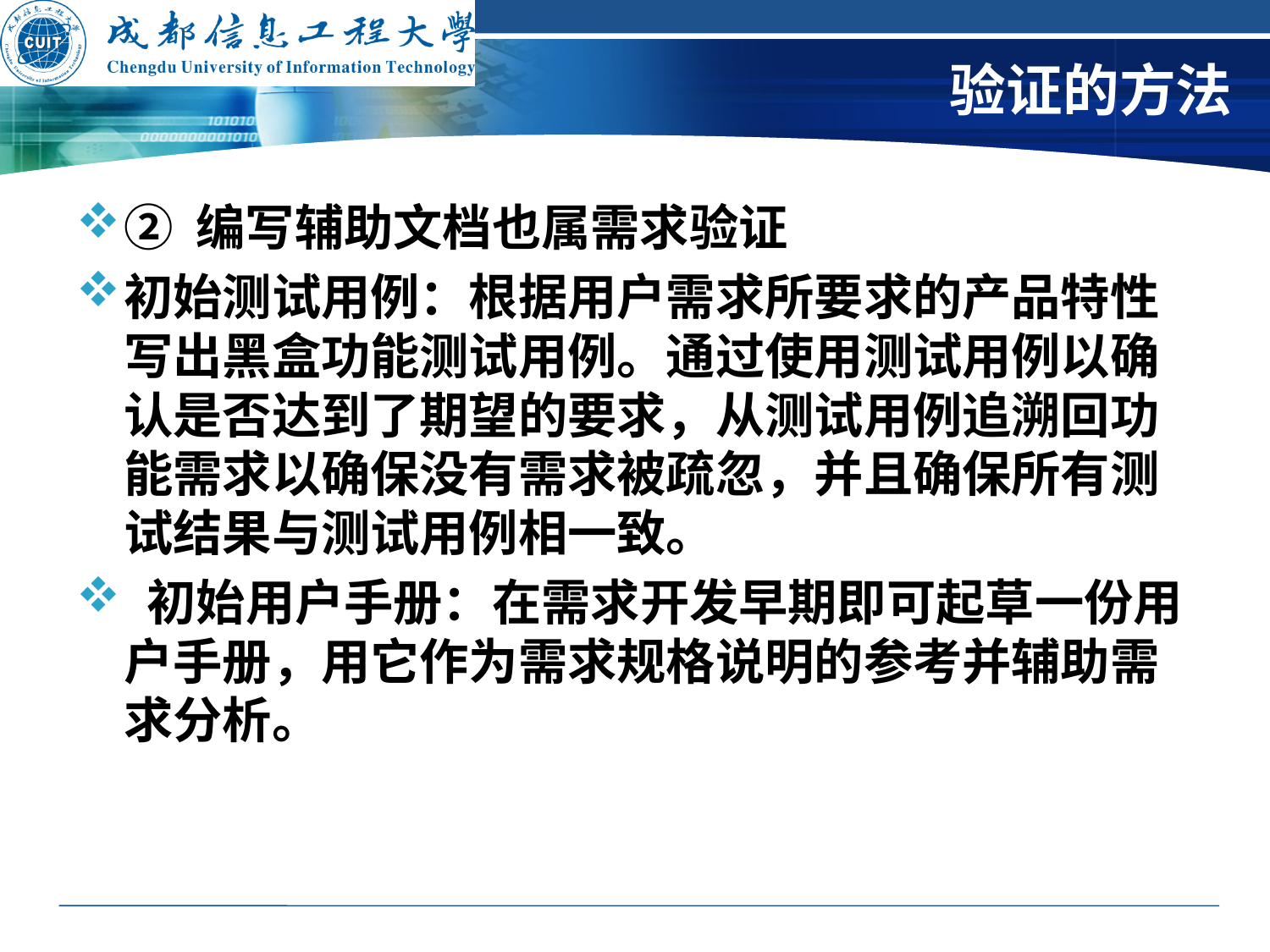

# 验证的方法
② 编写辅助文档也属需求验证
初始测试用例：根据用户需求所要求的产品特性写出黑盒功能测试用例。通过使用测试用例以确认是否达到了期望的要求，从测试用例追溯回功能需求以确保没有需求被疏忽，并且确保所有测试结果与测试用例相一致。
 初始用户手册：在需求开发早期即可起草一份用户手册，用它作为需求规格说明的参考并辅助需求分析。